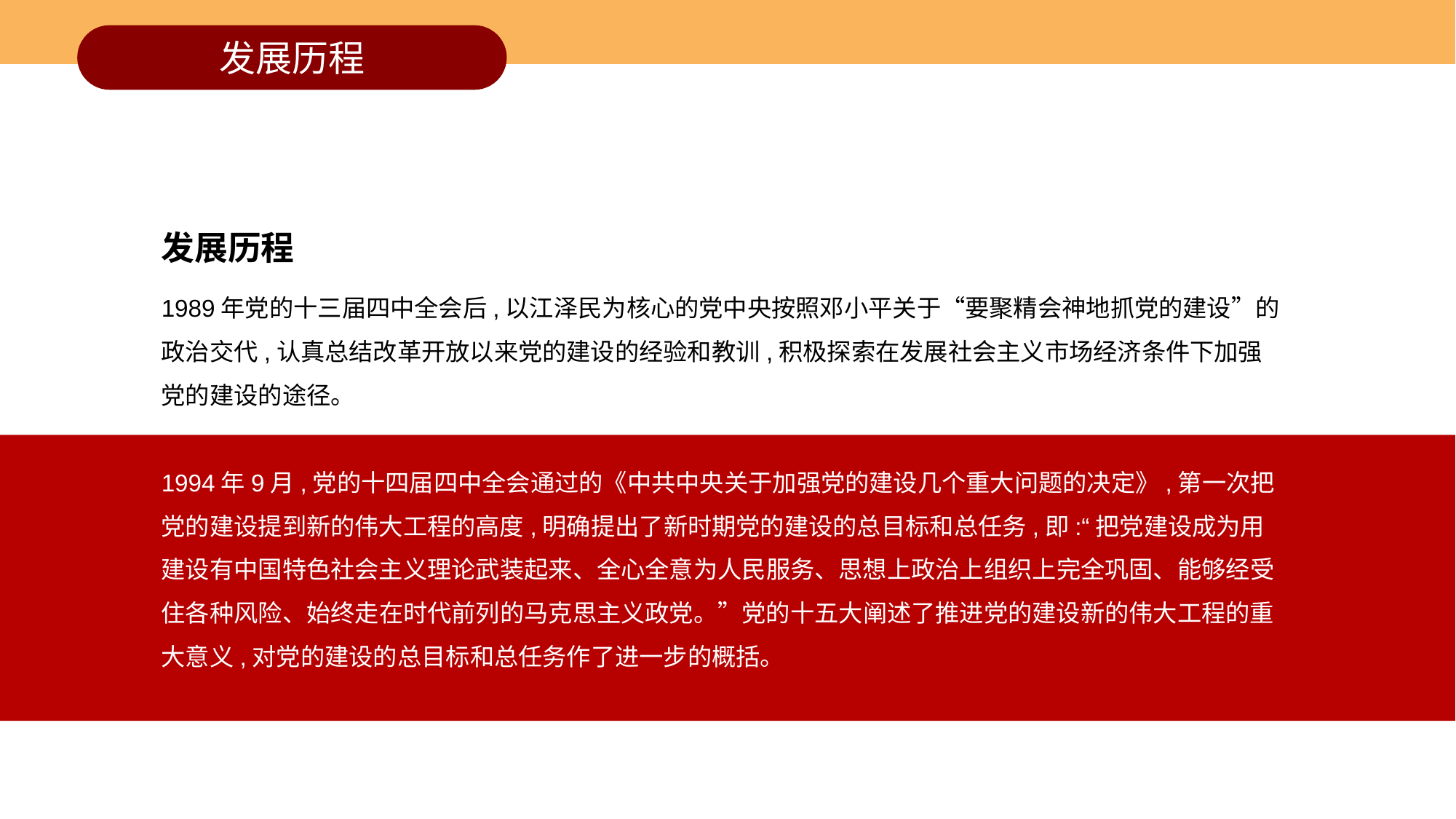

发展历程
发展历程
1989年党的十三届四中全会后,以江泽民为核心的党中央按照邓小平关于“要聚精会神地抓党的建设”的政治交代,认真总结改革开放以来党的建设的经验和教训,积极探索在发展社会主义市场经济条件下加强党的建设的途径。

1994年9月,党的十四届四中全会通过的《中共中央关于加强党的建设几个重大问题的决定》,第一次把党的建设提到新的伟大工程的高度,明确提出了新时期党的建设的总目标和总任务,即:“把党建设成为用建设有中国特色社会主义理论武装起来、全心全意为人民服务、思想上政治上组织上完全巩固、能够经受住各种风险、始终走在时代前列的马克思主义政党。”党的十五大阐述了推进党的建设新的伟大工程的重大意义,对党的建设的总目标和总任务作了进一步的概括。